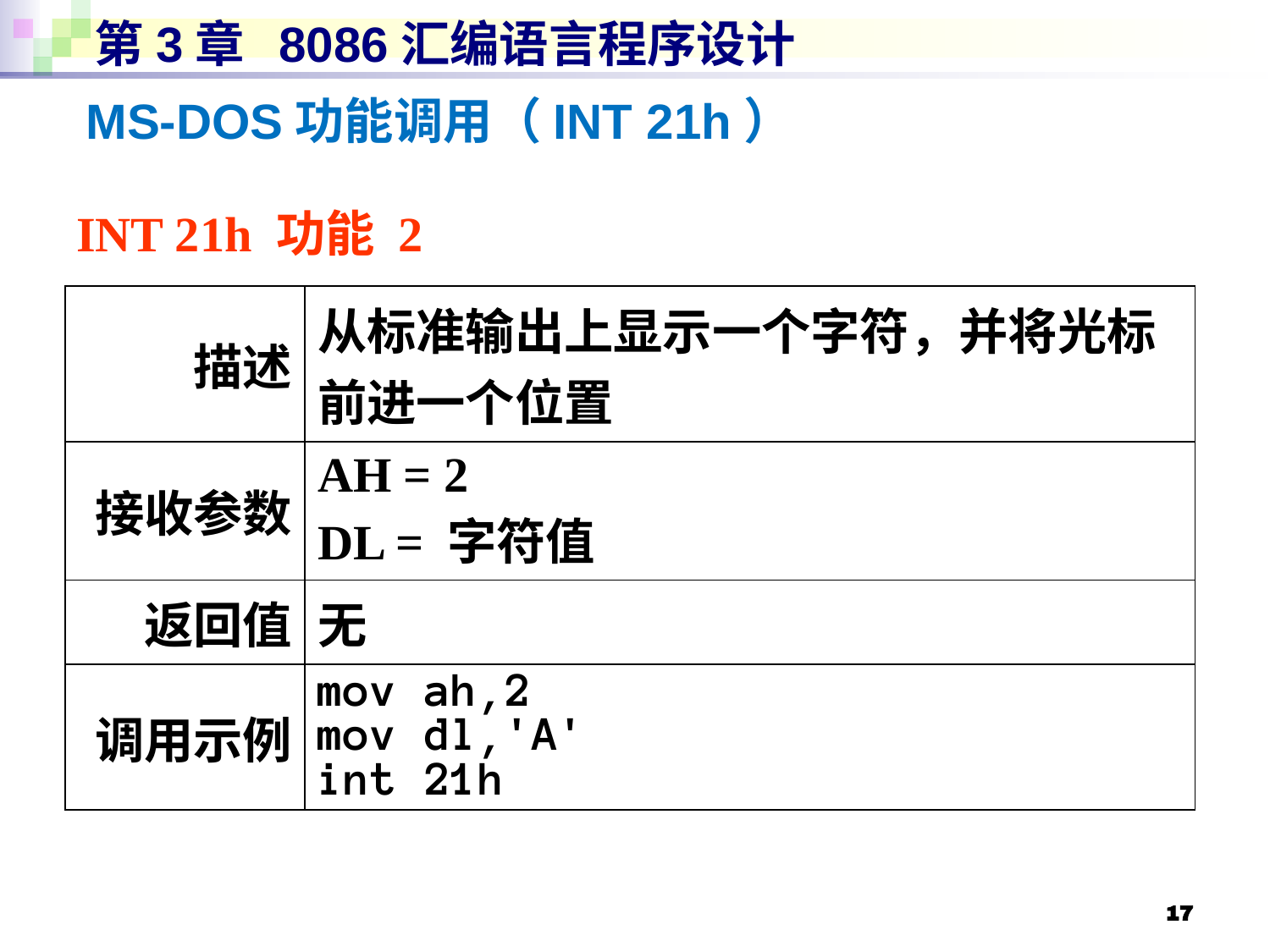

# 第3章  8086汇编语言程序设计
MS-DOS功能调用（INT 21h）
INT 21h 功能 2
| 描述 | 从标准输出上显示一个字符，并将光标前进一个位置 |
| --- | --- |
| 接收参数 | AH = 2 DL = 字符值 |
| 返回值 | 无 |
| 调用示例 | mov ah,2 mov dl,'A' int 21h |
17